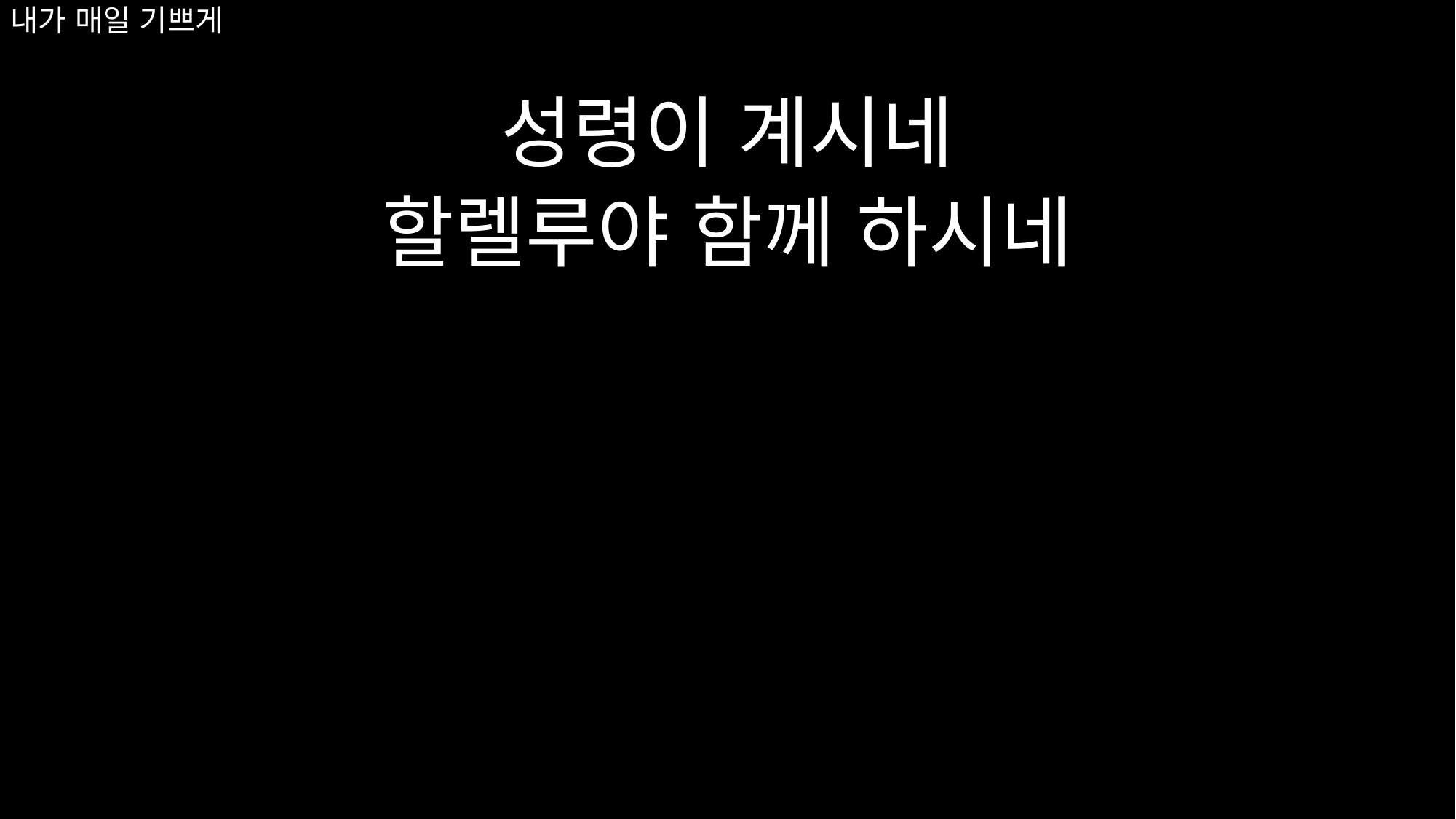

# 내가 매일 기쁘게
성령이 계시네
할렐루야 함께 하시네